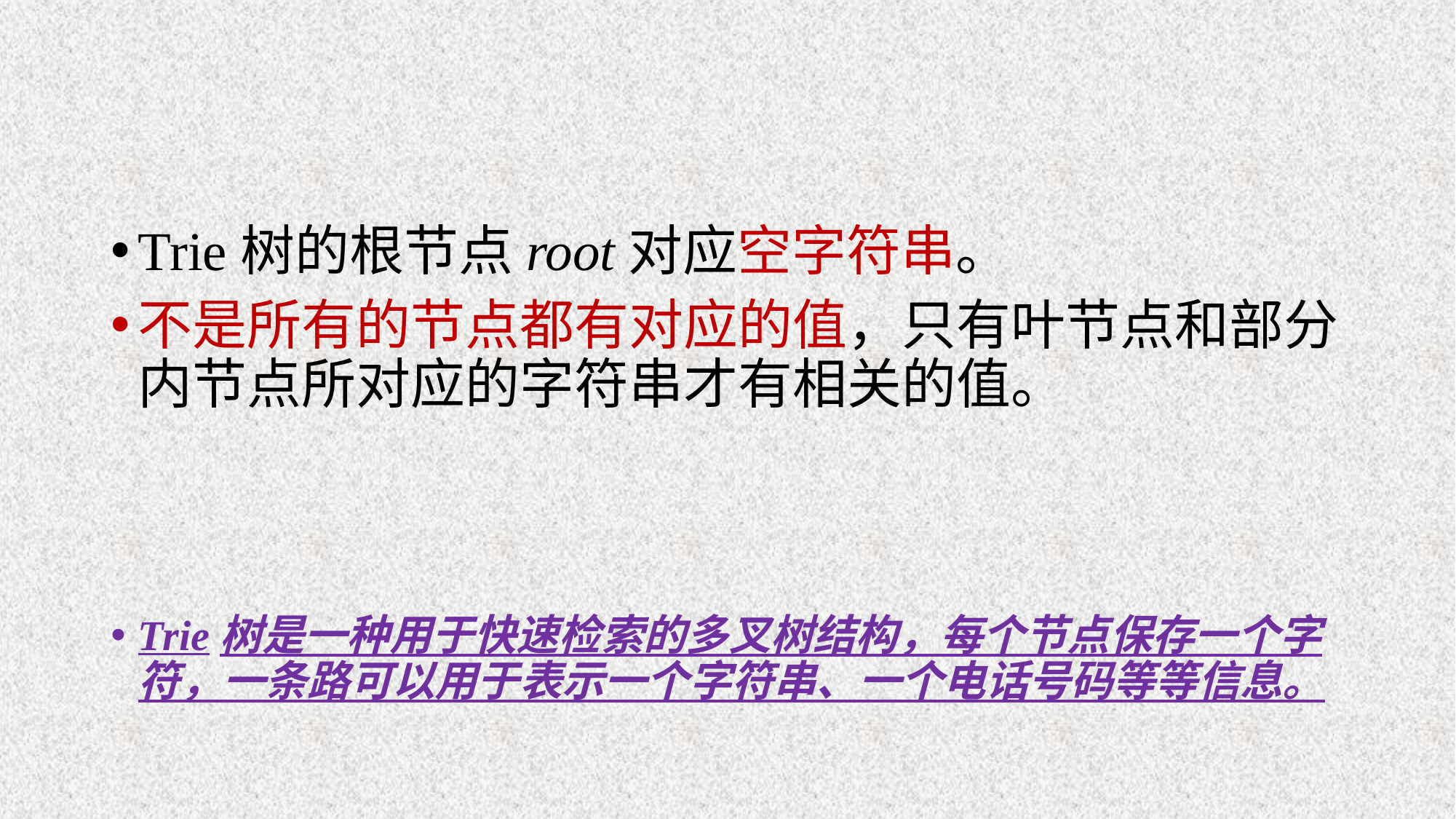

#
Trie树的根节点root对应空字符串。
不是所有的节点都有对应的值，只有叶节点和部分内节点所对应的字符串才有相关的值。

Trie树是一种用于快速检索的多叉树结构，每个节点保存一个字符，一条路可以用于表示一个字符串、一个电话号码等等信息。